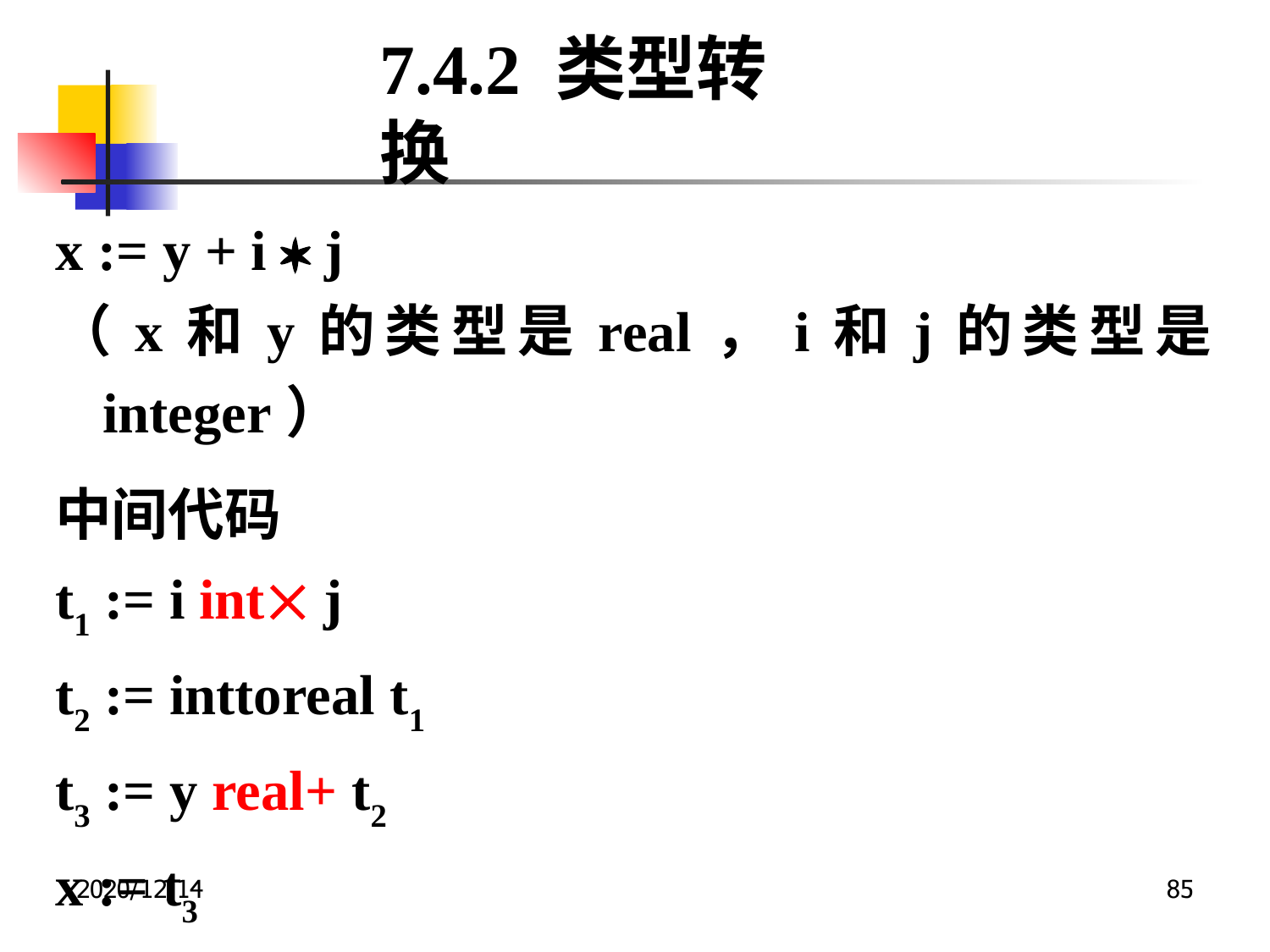

7.4.2 类型转换
x := y + i ∗ j
（x和y的类型是real，i和j的类型是integer）
中间代码
t1 := i int× j
t2 := inttoreal t1
t3 := y real+ t2
x := t3
2020/12/14
85